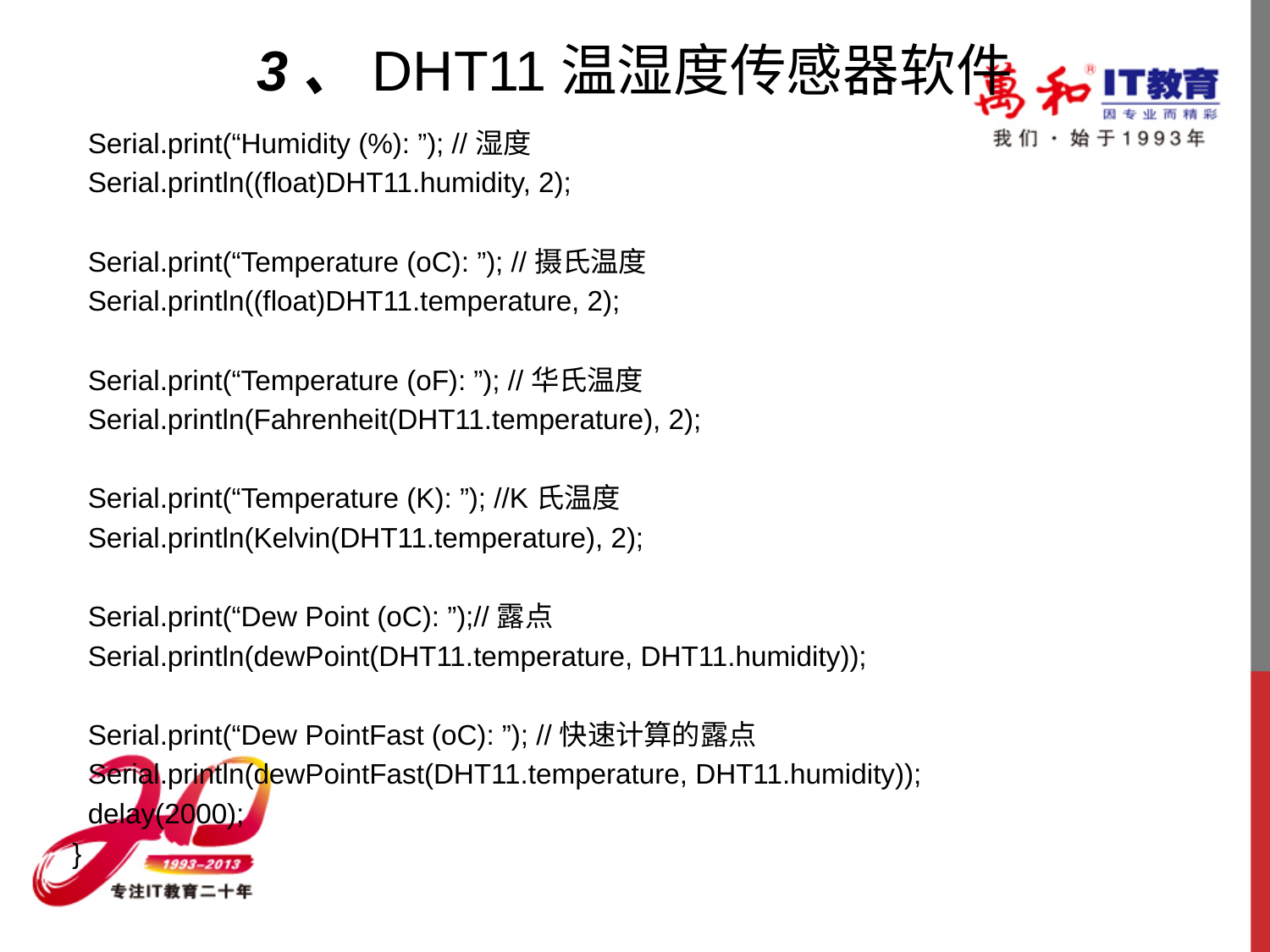

# 3、DHT11温湿度传感器软件
  Serial.print(“Humidity (%): ”); //湿度
  Serial.println((float)DHT11.humidity, 2);

  Serial.print(“Temperature (oC): ”); //摄氏温度
  Serial.println((float)DHT11.temperature, 2);

  Serial.print(“Temperature (oF): ”); //华氏温度
  Serial.println(Fahrenheit(DHT11.temperature), 2);

  Serial.print(“Temperature (K): ”); //K氏温度
  Serial.println(Kelvin(DHT11.temperature), 2);

  Serial.print(“Dew Point (oC): ”);//露点
  Serial.println(dewPoint(DHT11.temperature, DHT11.humidity));

  Serial.print(“Dew PointFast (oC): ”); //快速计算的露点
  Serial.println(dewPointFast(DHT11.temperature, DHT11.humidity));
  delay(2000);
}